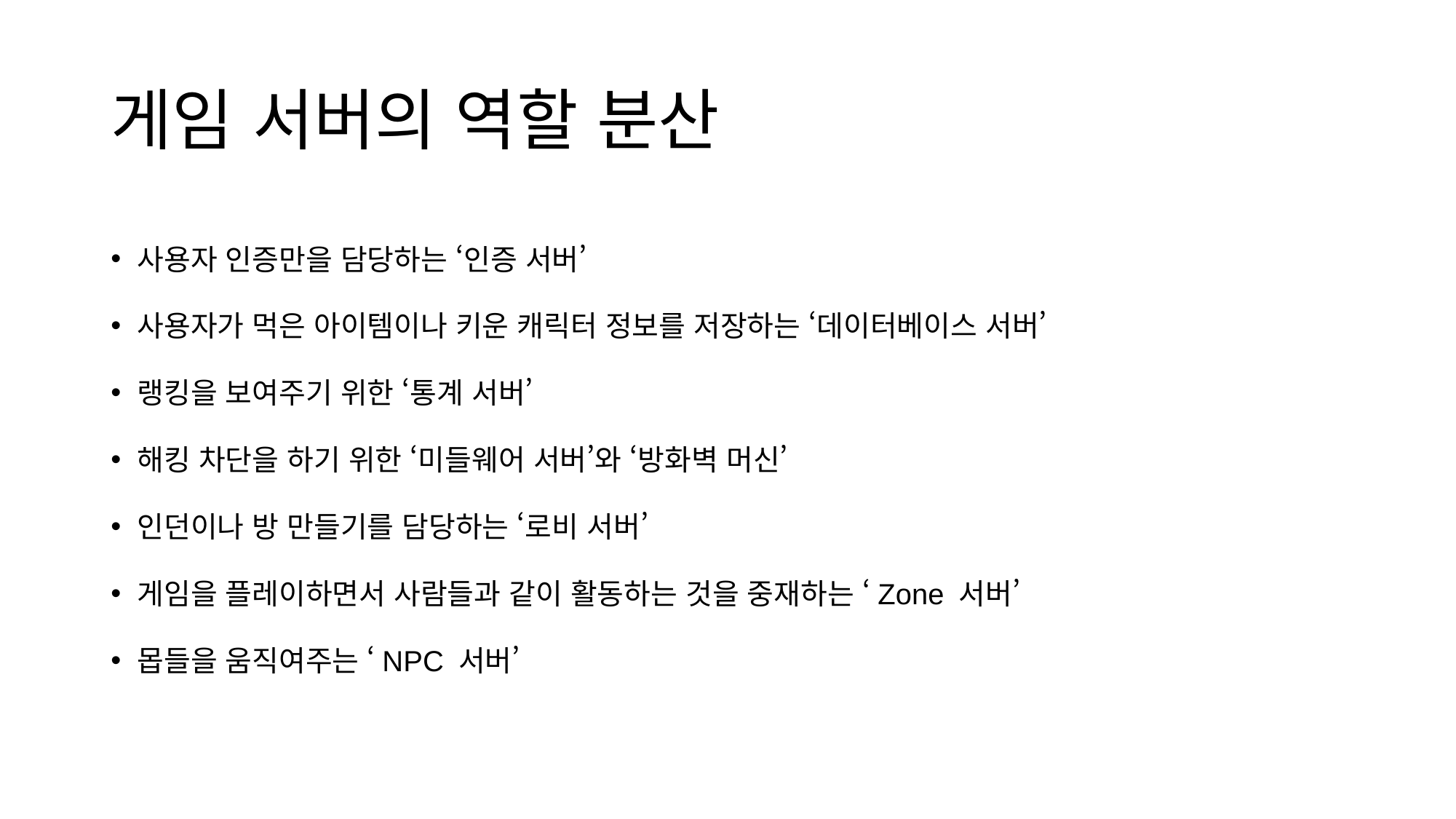

# 게임 서버의 역할 분산
사용자 인증만을 담당하는 ‘인증 서버’
사용자가 먹은 아이템이나 키운 캐릭터 정보를 저장하는 ‘데이터베이스 서버’
랭킹을 보여주기 위한 ‘통계 서버’
해킹 차단을 하기 위한 ‘미들웨어 서버’와 ‘방화벽 머신’
인던이나 방 만들기를 담당하는 ‘로비 서버’
게임을 플레이하면서 사람들과 같이 활동하는 것을 중재하는 ‘Zone 서버’
몹들을 움직여주는 ‘NPC 서버’